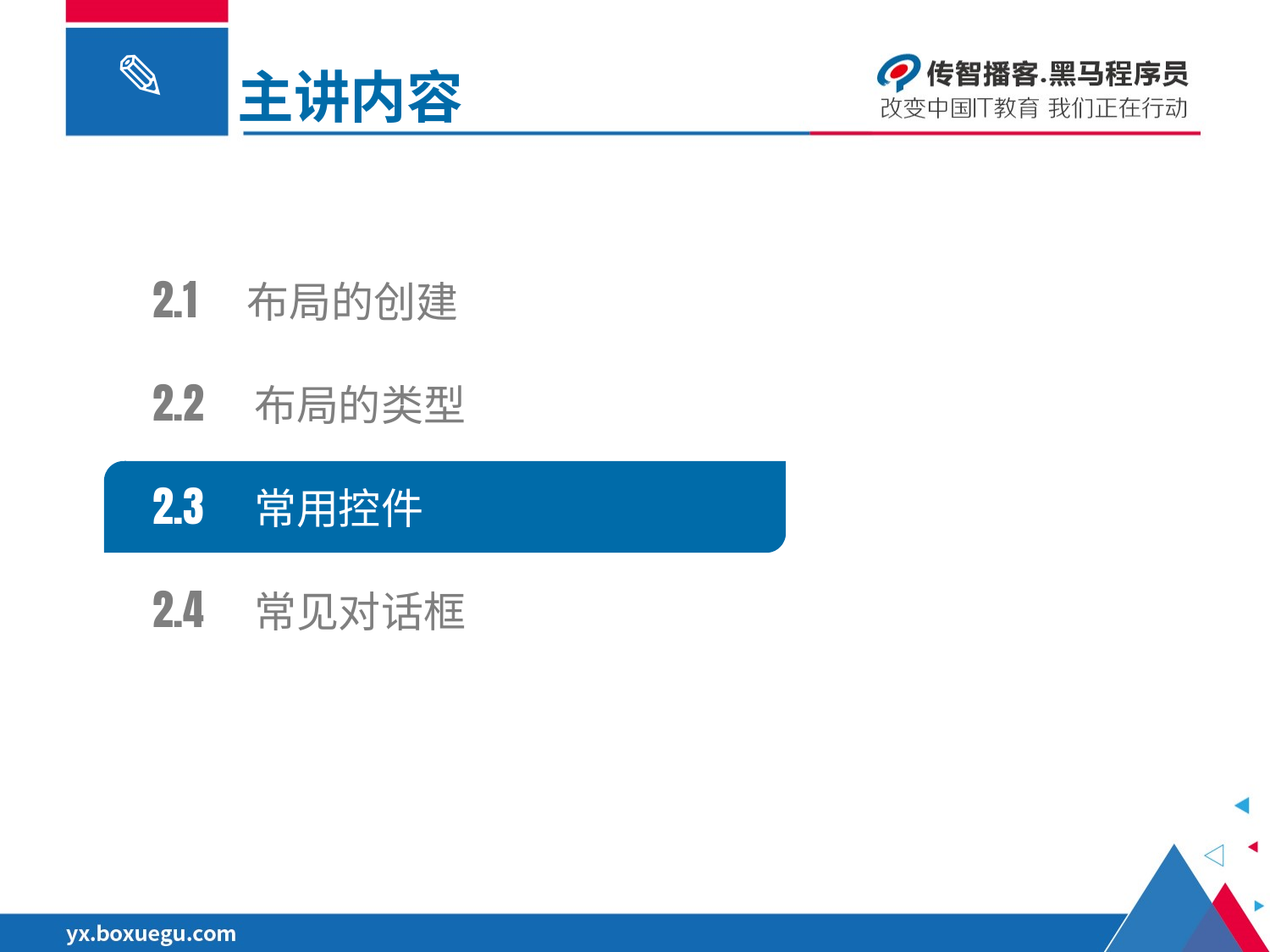

主讲内容
2.1    布局的创建
2.2    布局的类型

2.3    常用控件
2.4    常见对话框